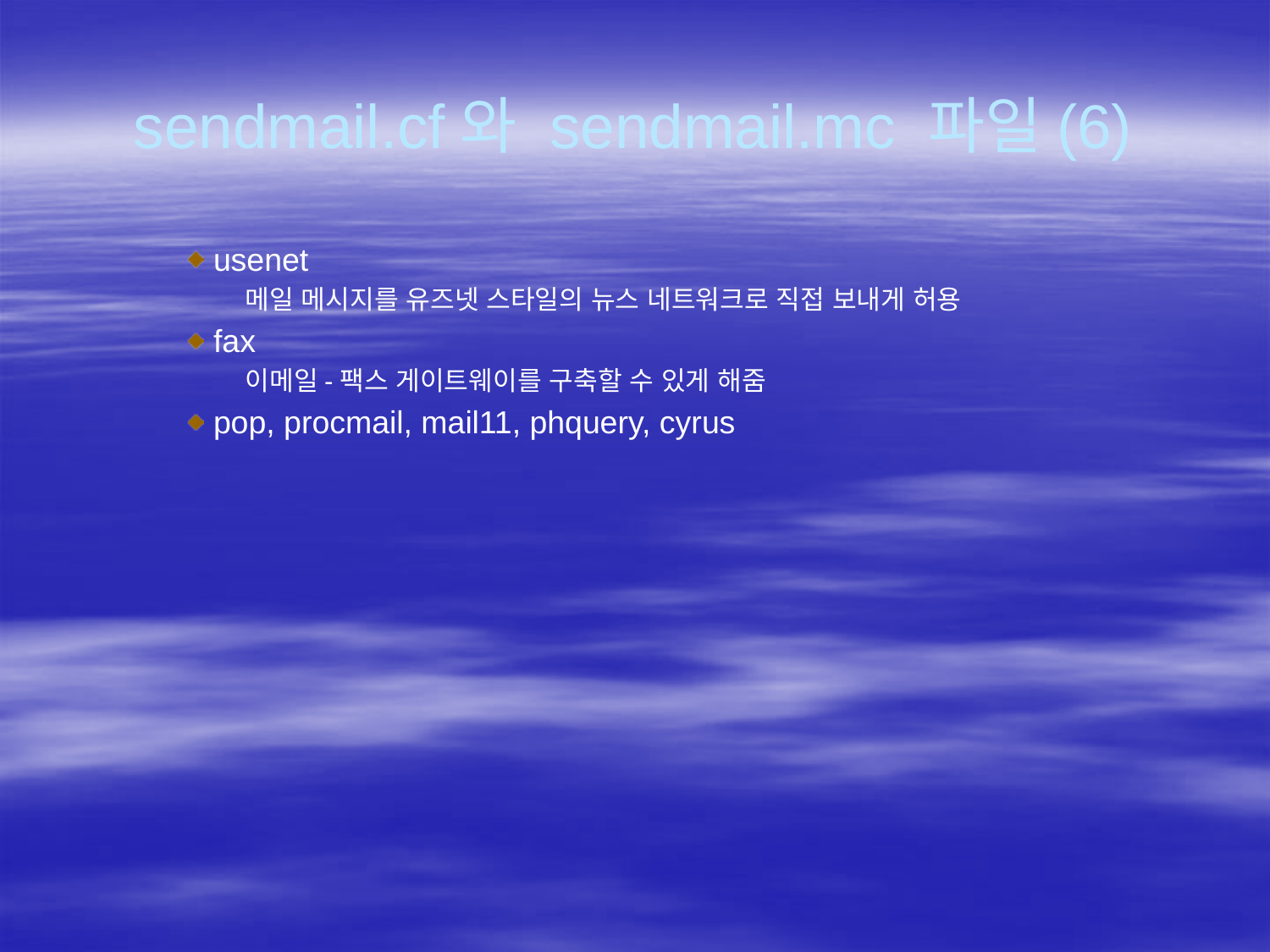

# sendmail.cf와 sendmail.mc 파일(6)
usenet
메일 메시지를 유즈넷 스타일의 뉴스 네트워크로 직접 보내게 허용
fax
이메일-팩스 게이트웨이를 구축할 수 있게 해줌
pop, procmail, mail11, phquery, cyrus